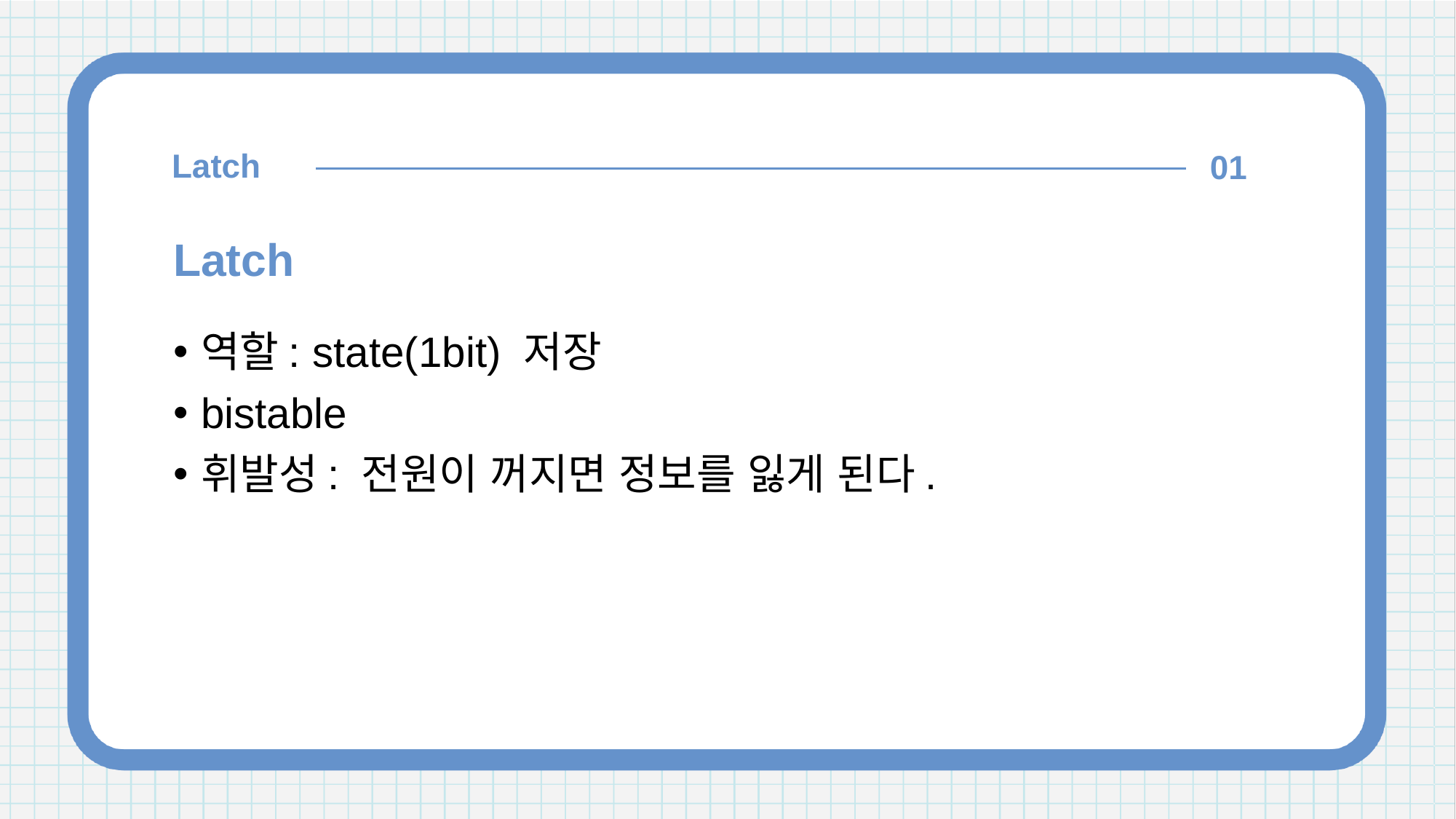

Latch
01
Latch
역할: state(1bit) 저장
bistable
휘발성: 전원이 꺼지면 정보를 잃게 된다.